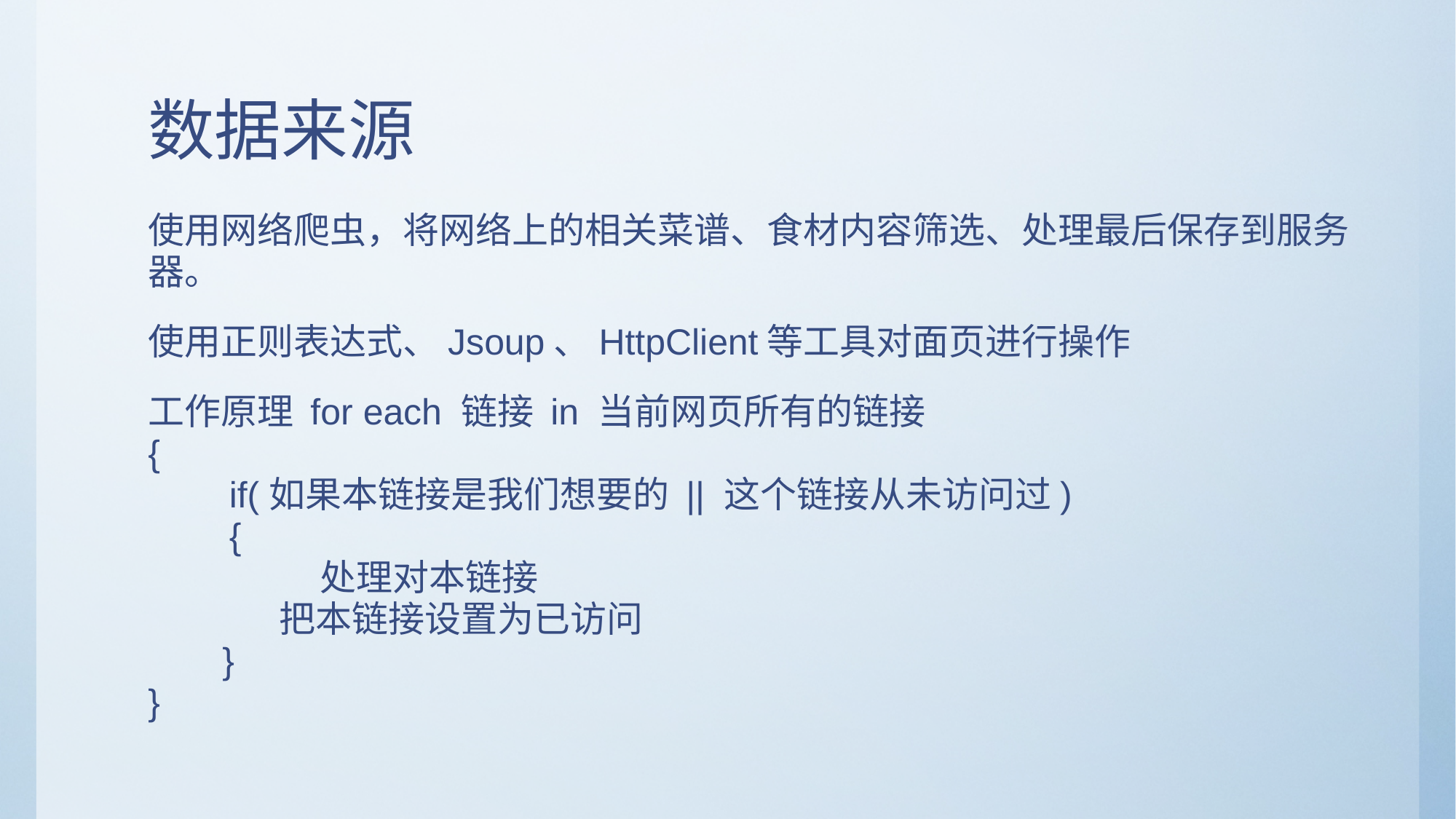

# 数据来源
使用网络爬虫，将网络上的相关菜谱、食材内容筛选、处理最后保存到服务器。
使用正则表达式、Jsoup、HttpClient等工具对面页进行操作
工作原理 for each 链接 in 当前网页所有的链接
{
        if(如果本链接是我们想要的 || 这个链接从未访问过)
        {
                处理对本链接
                把本链接设置为已访问
        }
}